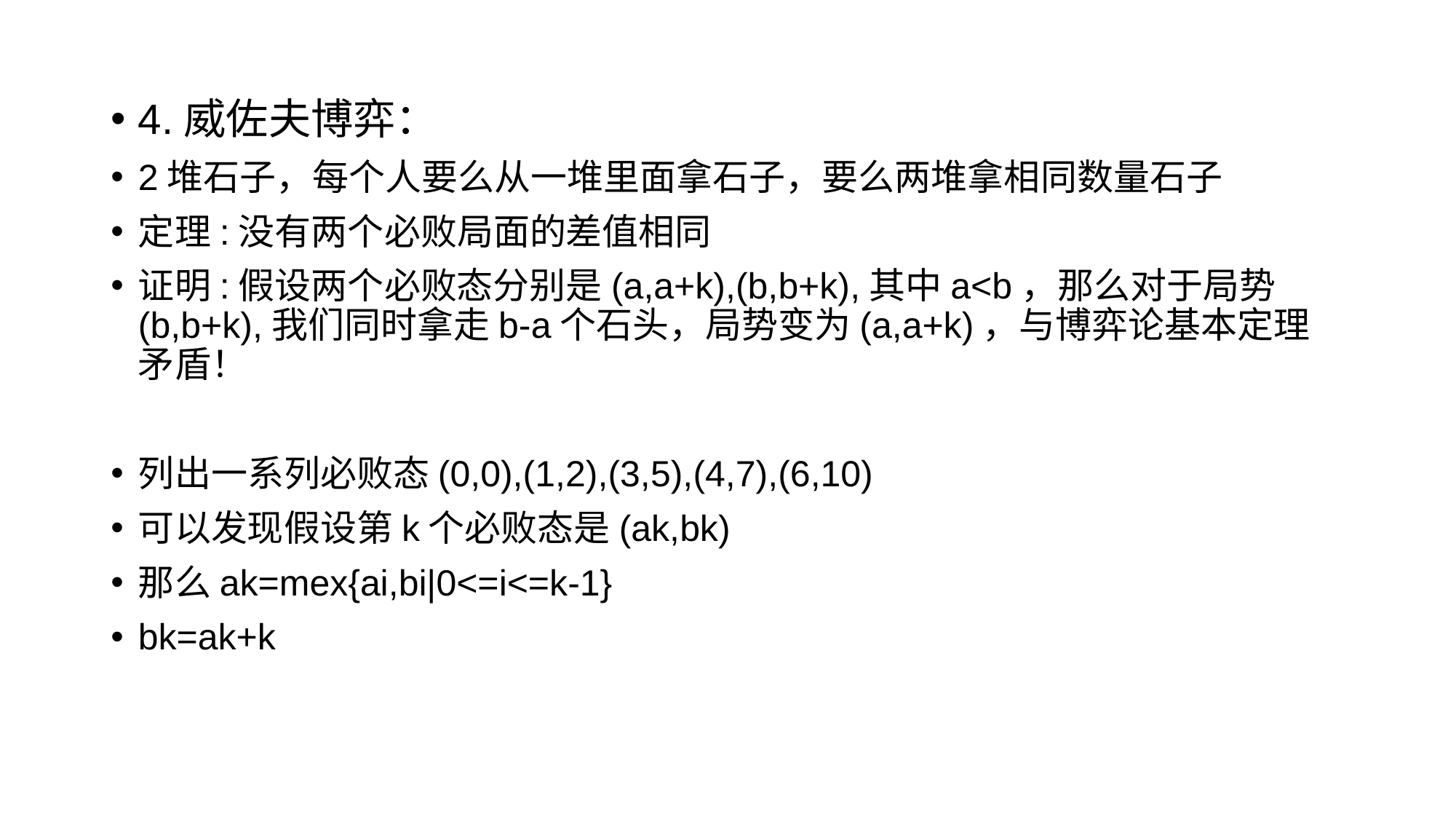

4.威佐夫博弈：
2堆石子，每个人要么从一堆里面拿石子，要么两堆拿相同数量石子
定理:没有两个必败局面的差值相同
证明:假设两个必败态分别是(a,a+k),(b,b+k),其中a<b，那么对于局势(b,b+k),我们同时拿走b-a个石头，局势变为(a,a+k)，与博弈论基本定理矛盾！

列出一系列必败态(0,0),(1,2),(3,5),(4,7),(6,10)
可以发现假设第k个必败态是(ak,bk)
那么ak=mex{ai,bi|0<=i<=k-1}
bk=ak+k